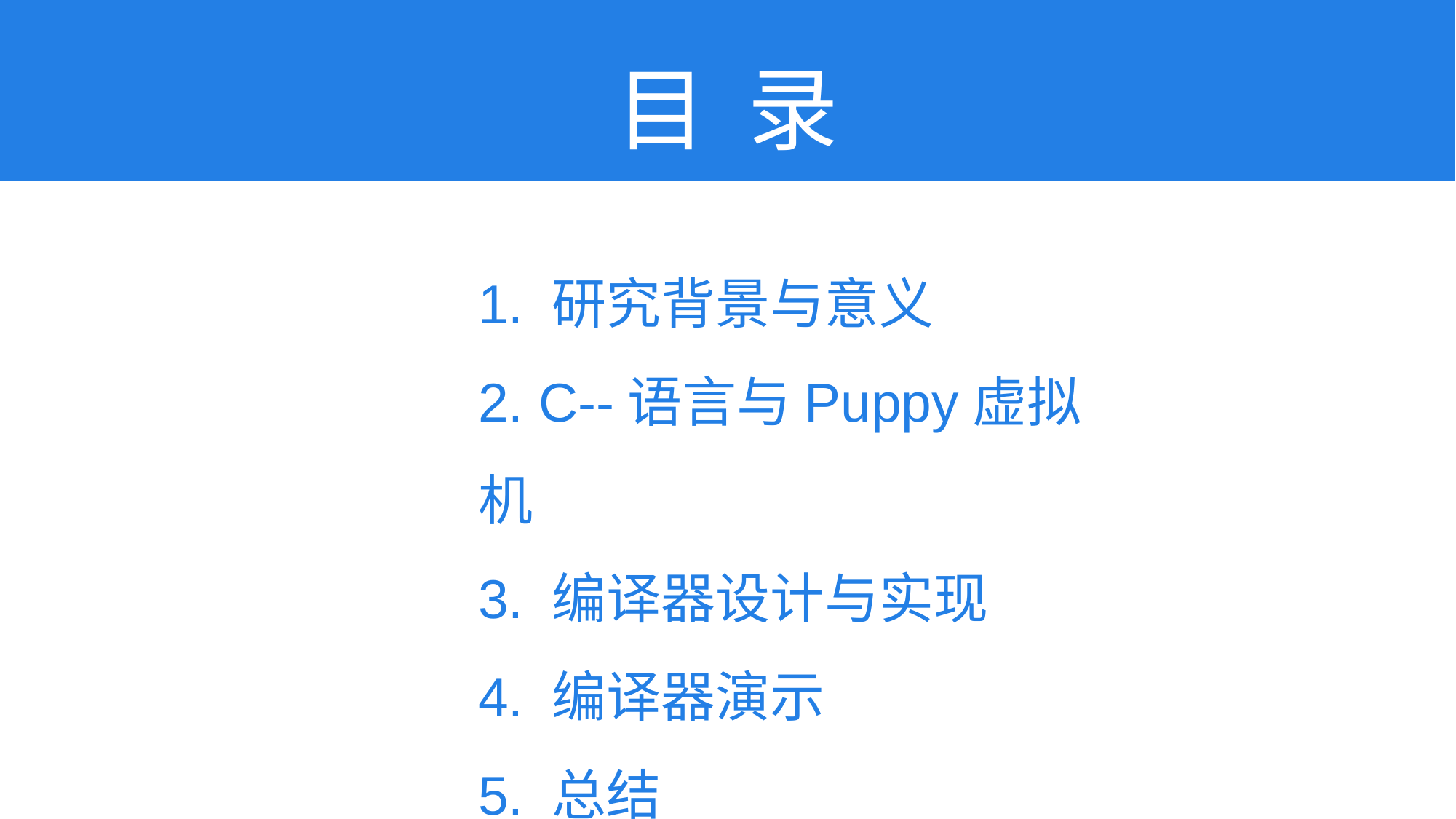

目  录
1. 研究背景与意义
2. C--语言与Puppy虚拟机
3. 编译器设计与实现
4. 编译器演示
5. 总结